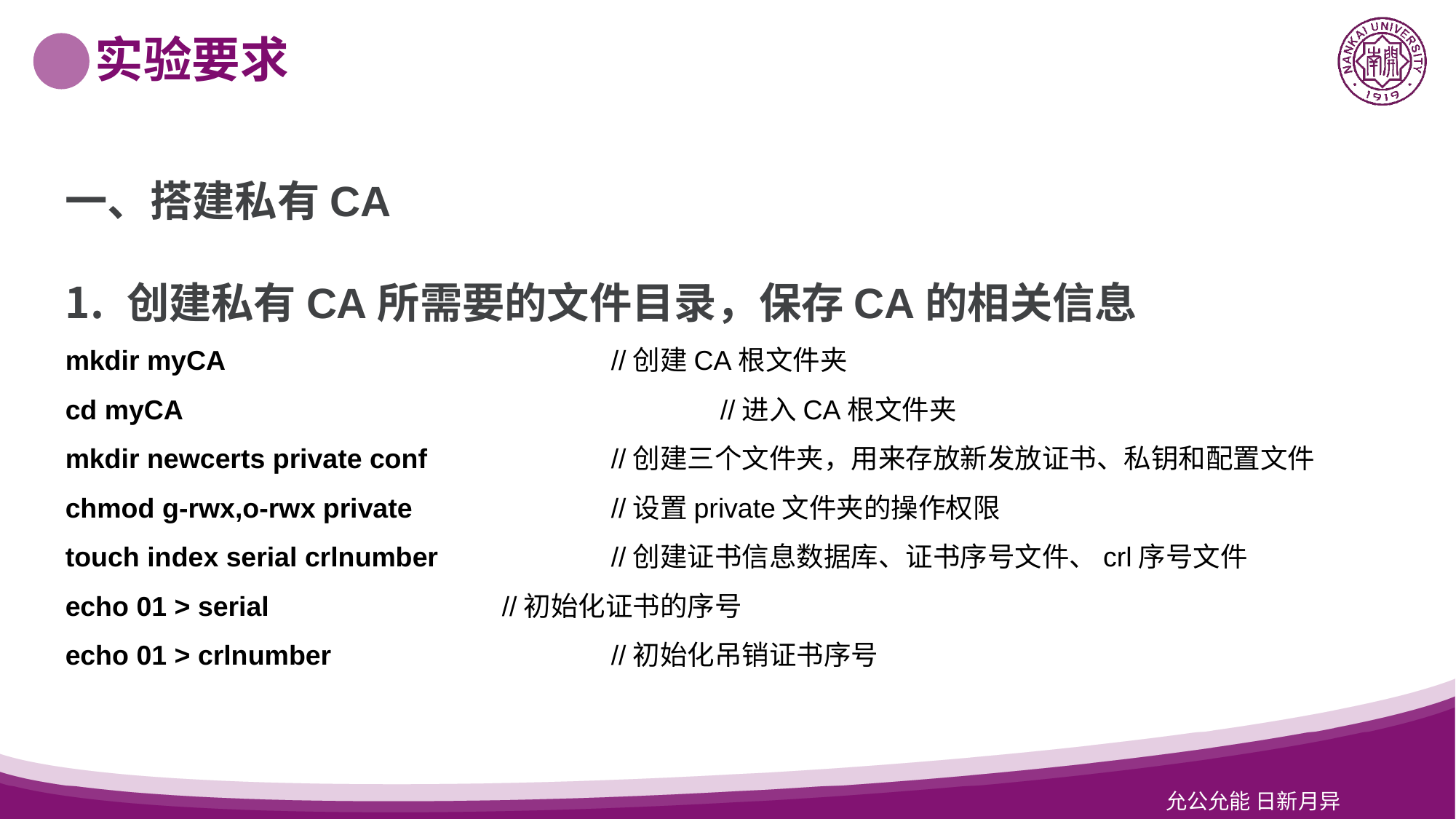

选中图片Delete，点击中间图标即可插入新图片

实验要求
一、搭建私有CA
创建私有CA所需要的文件目录，保存CA的相关信息
mkdir myCA				//创建CA根文件夹
cd myCA					//进入CA根文件夹
mkdir newcerts private conf		//创建三个文件夹，用来存放新发放证书、私钥和配置文件
chmod g-rwx,o-rwx private		//设置private文件夹的操作权限
touch index serial crlnumber		//创建证书信息数据库、证书序号文件、crl序号文件
echo 01 > serial			//初始化证书的序号
echo 01 > crlnumber			//初始化吊销证书序号